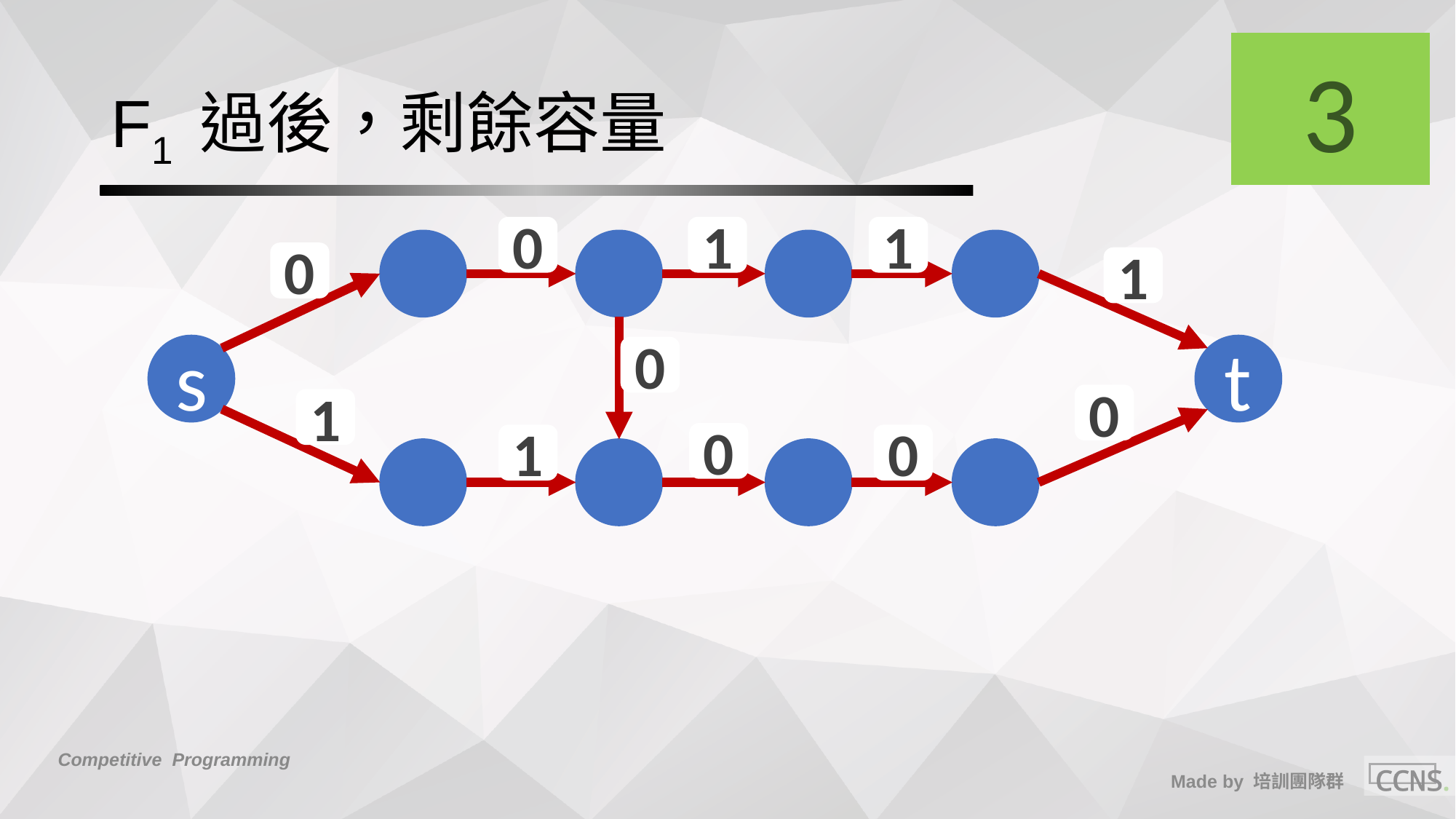

3
# F1 過後，剩餘容量
0
0
0
0
0
0
1
1
1
1
1

s
t